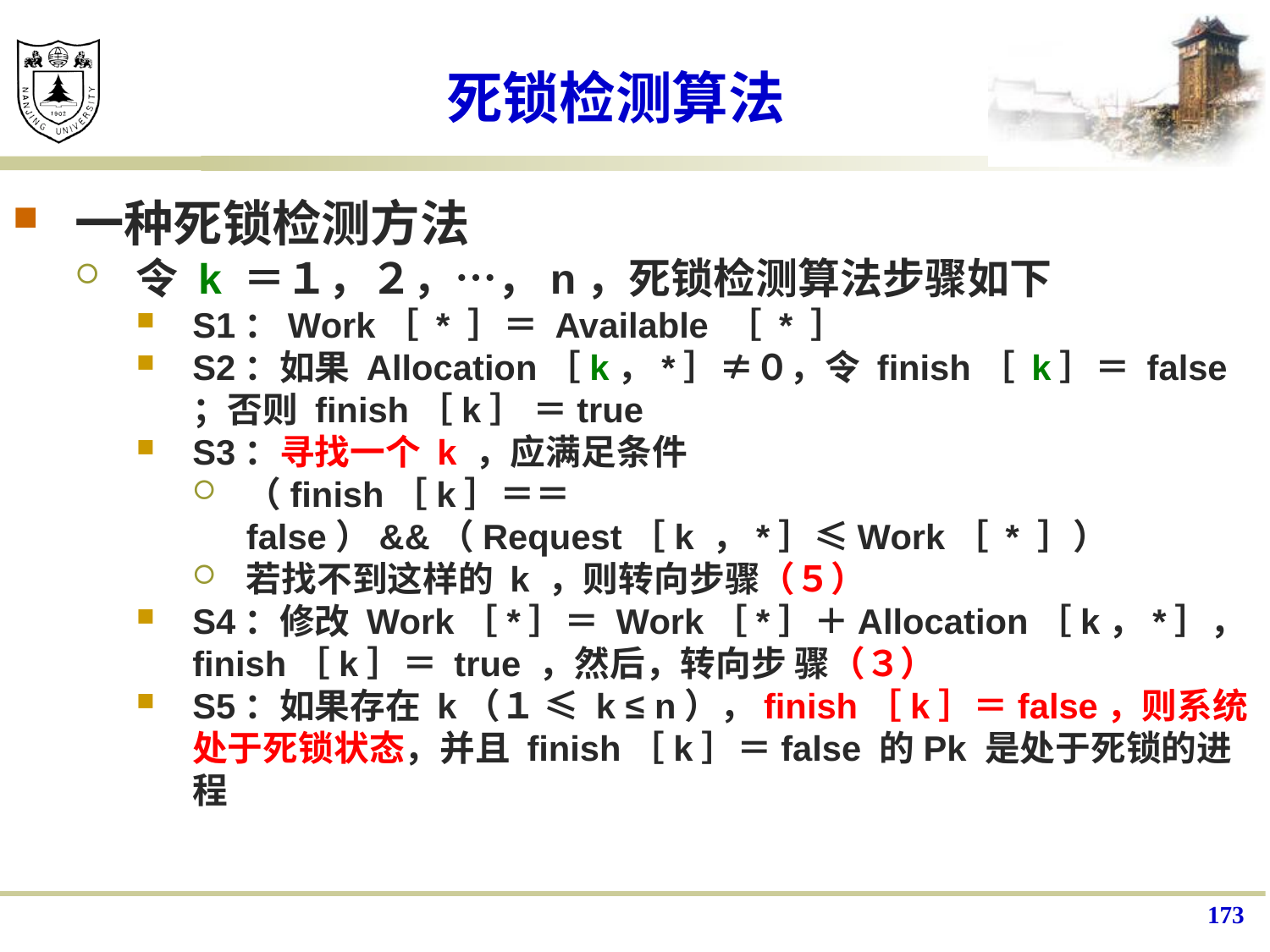

# 死锁检测算法
一种死锁检测方法
令 k ＝１，２，…，n，死锁检测算法步骤如下
S1：Work［ * ］＝ Available ［ * ］
S2：如果 Allocation［k，*］≠０，令 finish［ k］＝ false ；否则 finish［k］ ＝true
S3：寻找一个 k ，应满足条件
（finish［k］＝＝ false）&&（Request［k ，*］≤Work［ * ］）
若找不到这样的 k ，则转向步骤（５）
S4：修改 Work［*］＝ Work［*］＋Allocation［k，*］，finish［k］＝ true ，然后，转向步 骤（３）
S5：如果存在 k（１ ≤ k ≤ n），finish［k］＝false，则系统处于死锁状态，并且 finish［k］＝false 的Pk 是处于死锁的进程

173